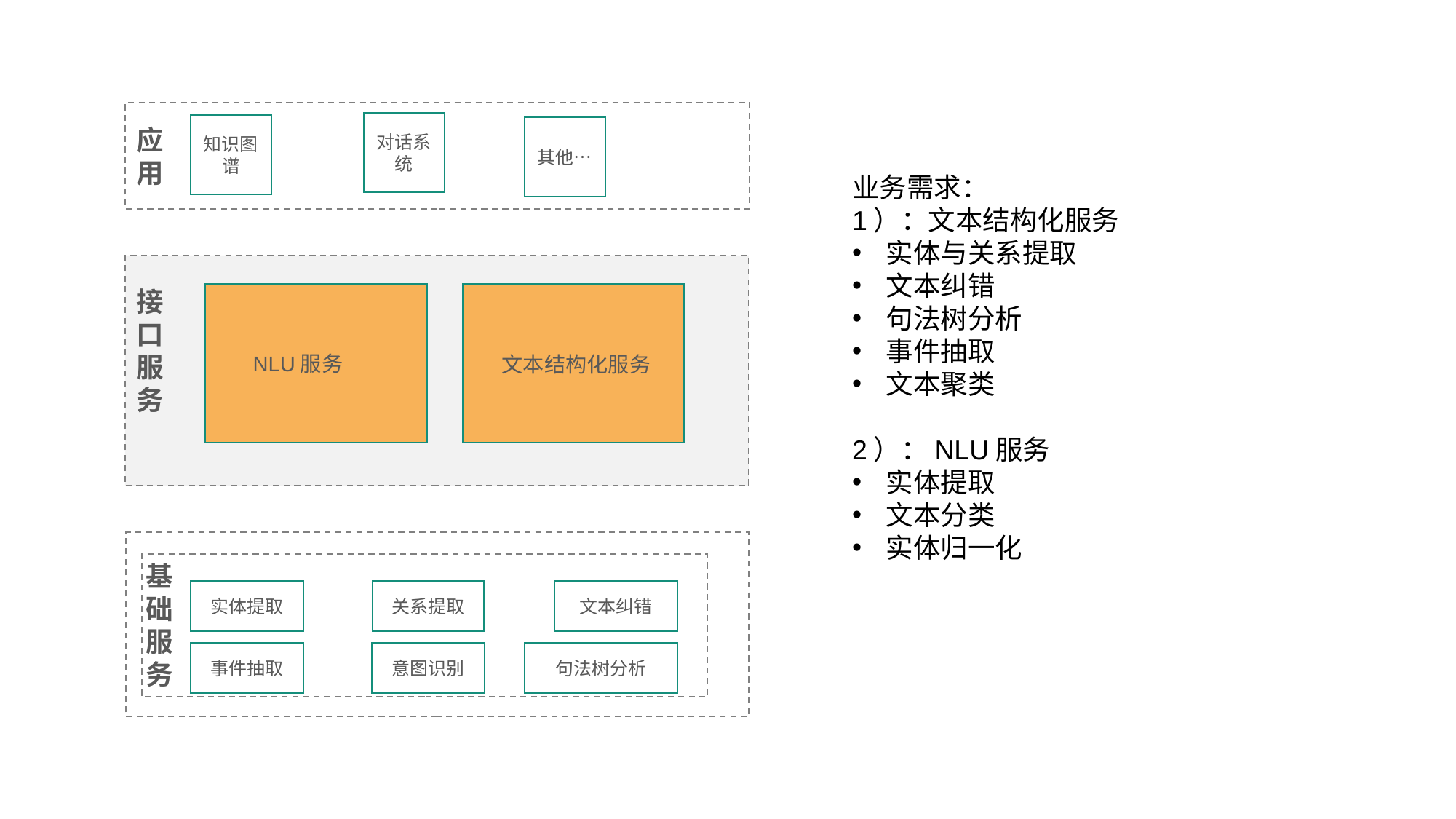

对话系统
知识图谱
应用
其他…

接口服务

NLU服务

基础服务

实体提取
关系提取
文本纠错
事件抽取
意图识别
句法树分析
业务需求：
1）：文本结构化服务
实体与关系提取
文本纠错
句法树分析
事件抽取
文本聚类

2）：NLU服务
实体提取
文本分类
实体归一化

文本结构化服务